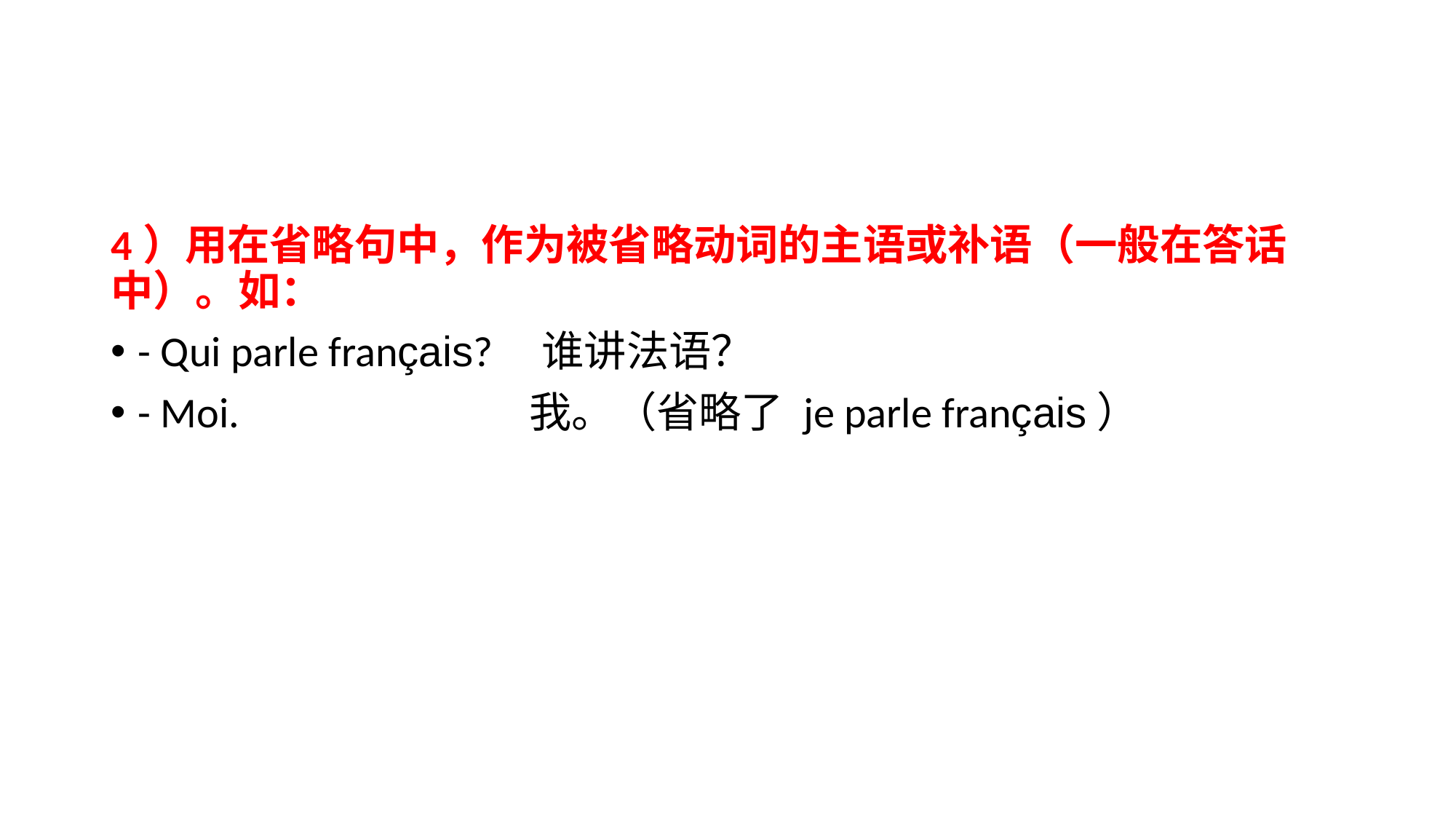

#
4）用在省略句中，作为被省略动词的主语或补语（一般在答话中）。如：
- Qui parle français?    谁讲法语？
- Moi.                             我。（省略了 je parle français）